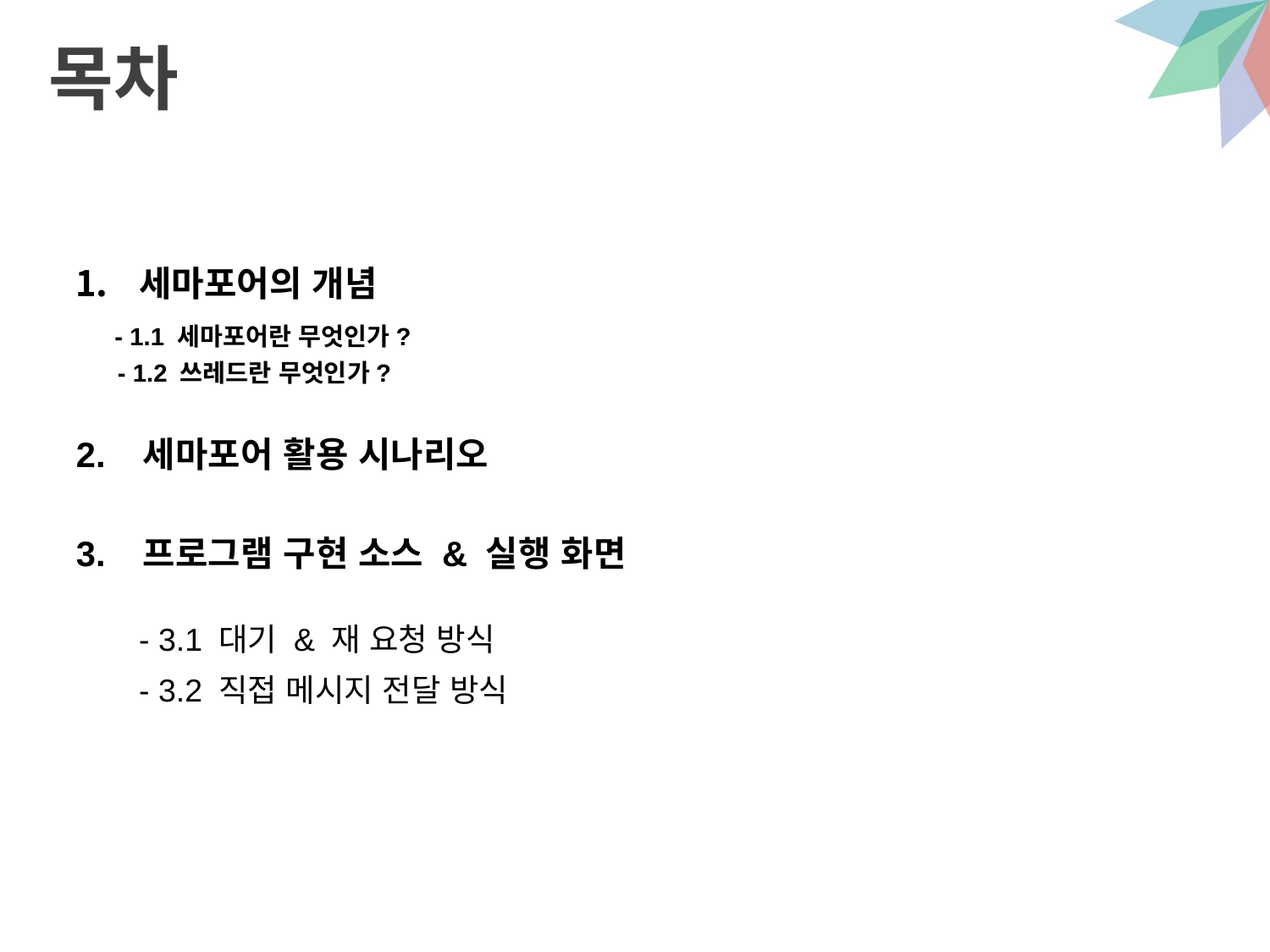

# 목차
세마포어의 개념
    - 1.1 세마포어란 무엇인가?
      - 1.2 쓰레드란 무엇인가?
세마포어의 개념
    - 1.1 세마포어란 무엇인가?
      - 1.2 쓰레드란 무엇인가?
2.   세마포어 활용 시나리오

3.   프로그램 구현 소스 & 실행 화면
- 3.1 대기 & 재 요청 방식

- 3.2 직접 메시지 전달 방식